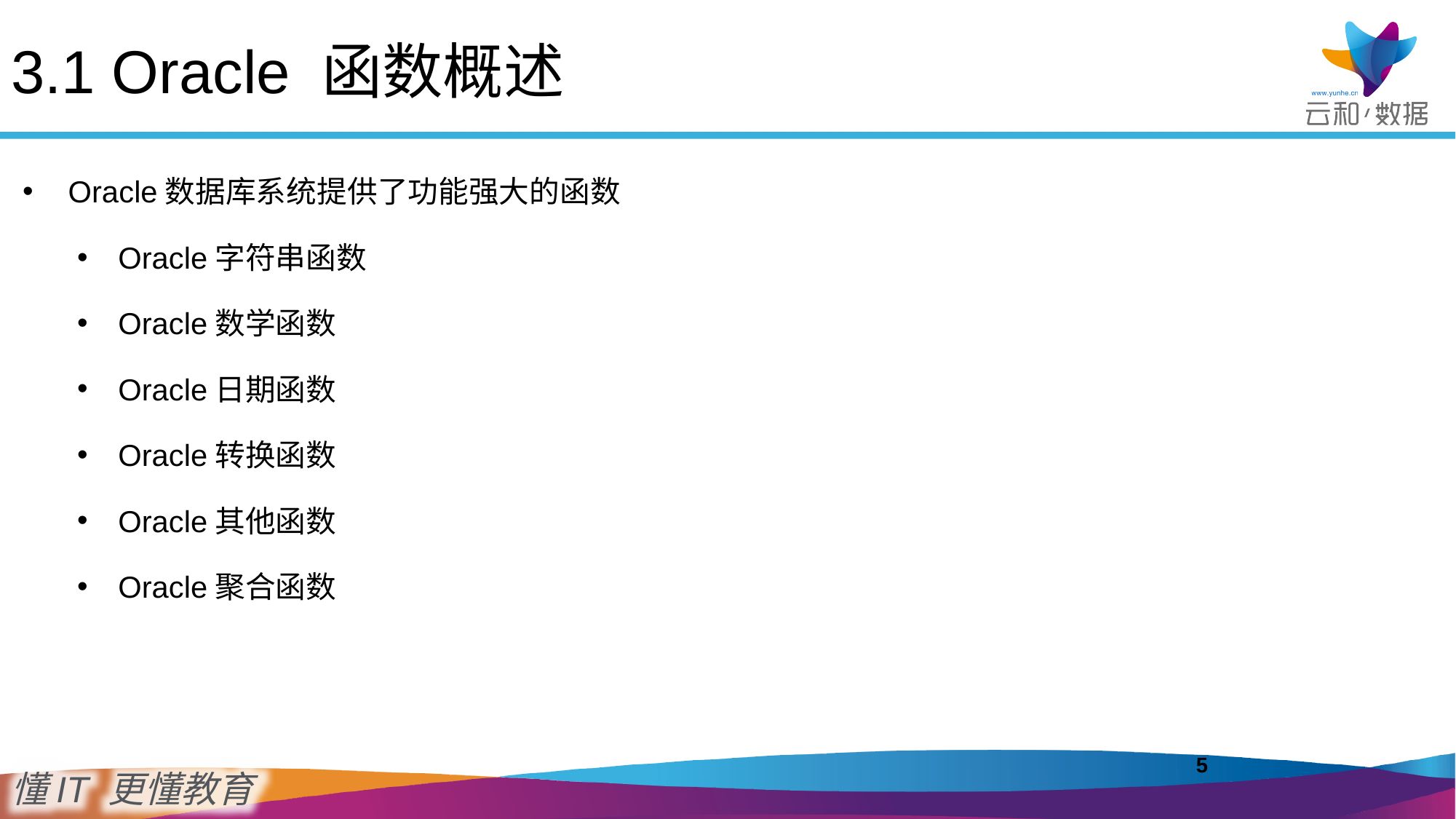

3.1 Oracle 函数概述
Oracle数据库系统提供了功能强大的函数
Oracle字符串函数
Oracle数学函数
Oracle日期函数
Oracle转换函数
Oracle其他函数
Oracle聚合函数
5